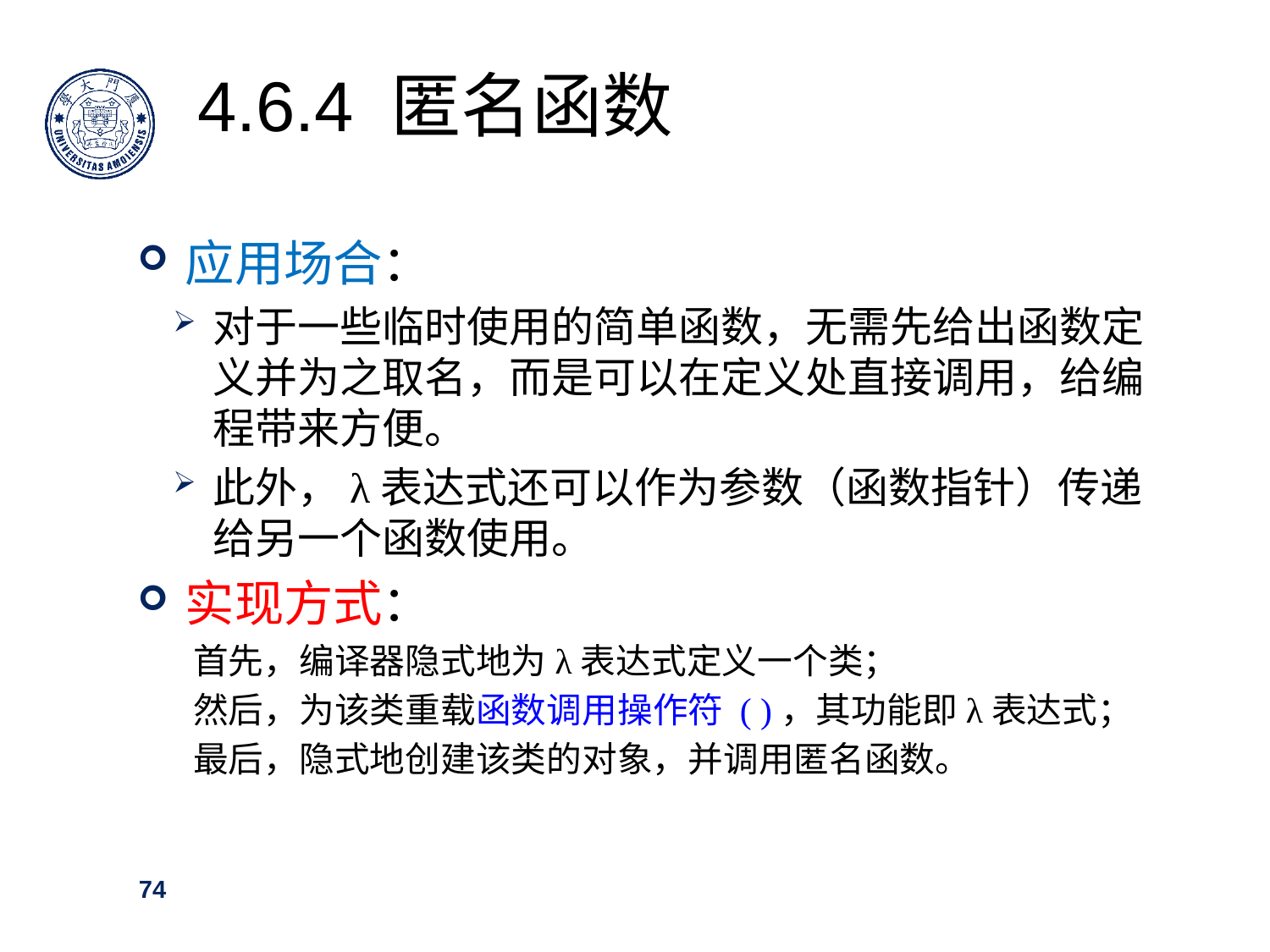

4.6.4 匿名函数
应用场合：
对于一些临时使用的简单函数，无需先给出函数定义并为之取名，而是可以在定义处直接调用，给编程带来方便。
此外，λ表达式还可以作为参数（函数指针）传递给另一个函数使用。
实现方式：
首先，编译器隐式地为λ表达式定义一个类；
然后，为该类重载函数调用操作符 ( )，其功能即λ表达式；
最后，隐式地创建该类的对象，并调用匿名函数。
74